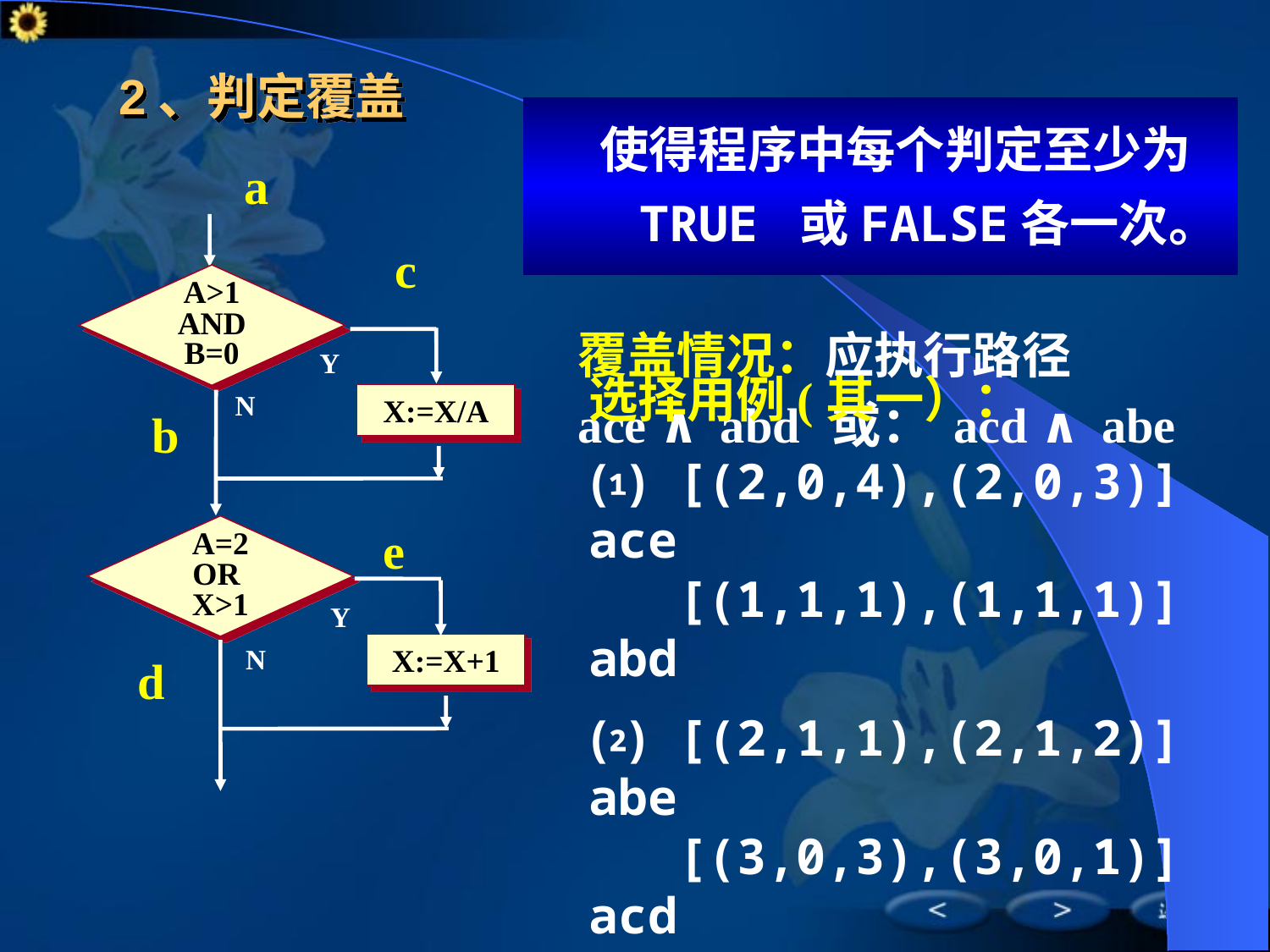

# 2、判定覆盖
使得程序中每个判定至少为TRUE 或FALSE各一次。
a

c
A>1
AND
B=0
覆盖情况：应执行路径
ace ∧ abd	或： acd ∧ abe

Y
N
X:=X/A

b

选择用例(其一）：
⑴ [(2,0,4),(2,0,3)] ace
   [(1,1,1),(1,1,1)] abd
⑵ [(2,1,1),(2,1,2)] abe
   [(3,0,3),(3,0,1)] acd

e
A=2
OR
X>1

Y
X:=X+1
N

d